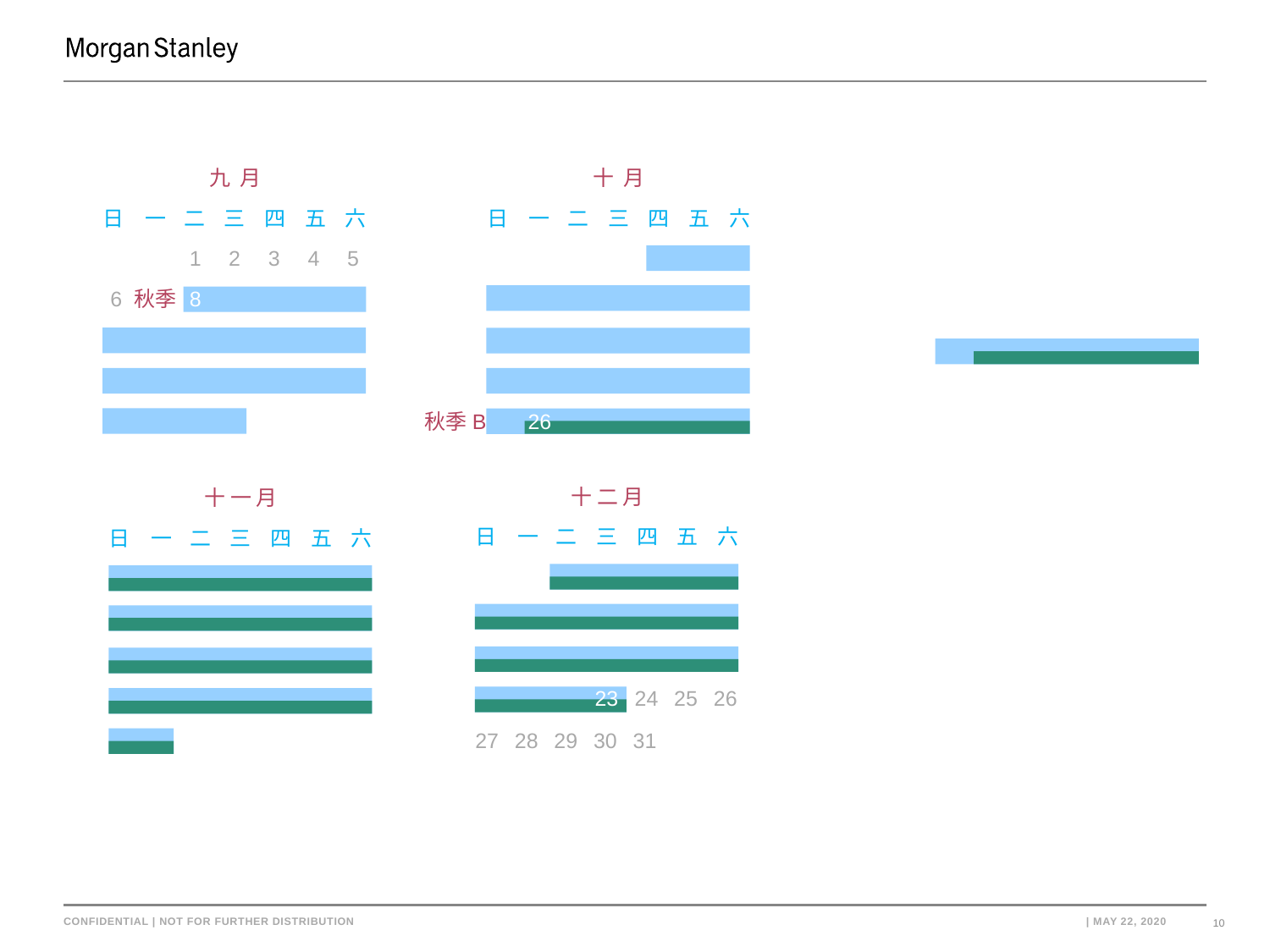

九  月
十  月
日
一
二
三
四
五
六

81
81
81

81
8
81
81
81
81
81
81
81
81
81
81

81
81
81
81
81
81

81
81
81
81
81

26

日
一
二
三
四
五
六
1
2
3
4
5
秋季
6
8
81
81
81
81

81
81
81
81
81
81
81

81
81
81
81
81
81
81

81
81
81
81

秋季B
十 二 月
十 一 月
日
一
二
三
四
五
六

81
81
81
81
81
81

81
8
81
81
81
81

81
81
81
81
81
81

81
81
81
81
81
81

日
一
二
三
四
五
六

81
81
81
81
81

81
8
81
81
81
81

81
81
81
81
81
81

81
81
81
24
25
26
23

30
31
27
28
29